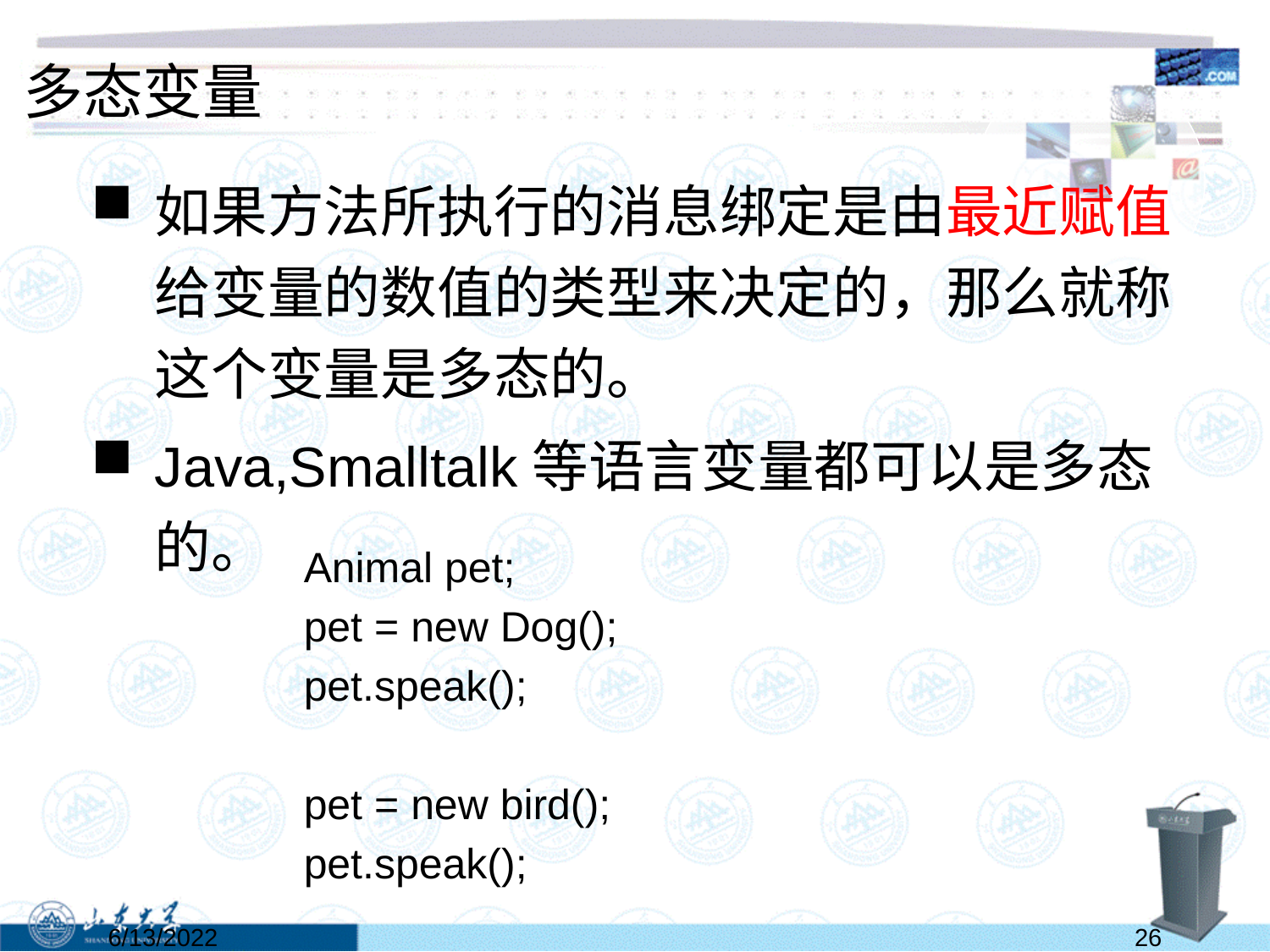

# 多态变量
如果方法所执行的消息绑定是由最近赋值给变量的数值的类型来决定的，那么就称这个变量是多态的。
Java,Smalltalk等语言变量都可以是多态的。
Animal pet;
pet = new Dog();
pet.speak();

pet = new bird();
pet.speak();
6/13/2022
26